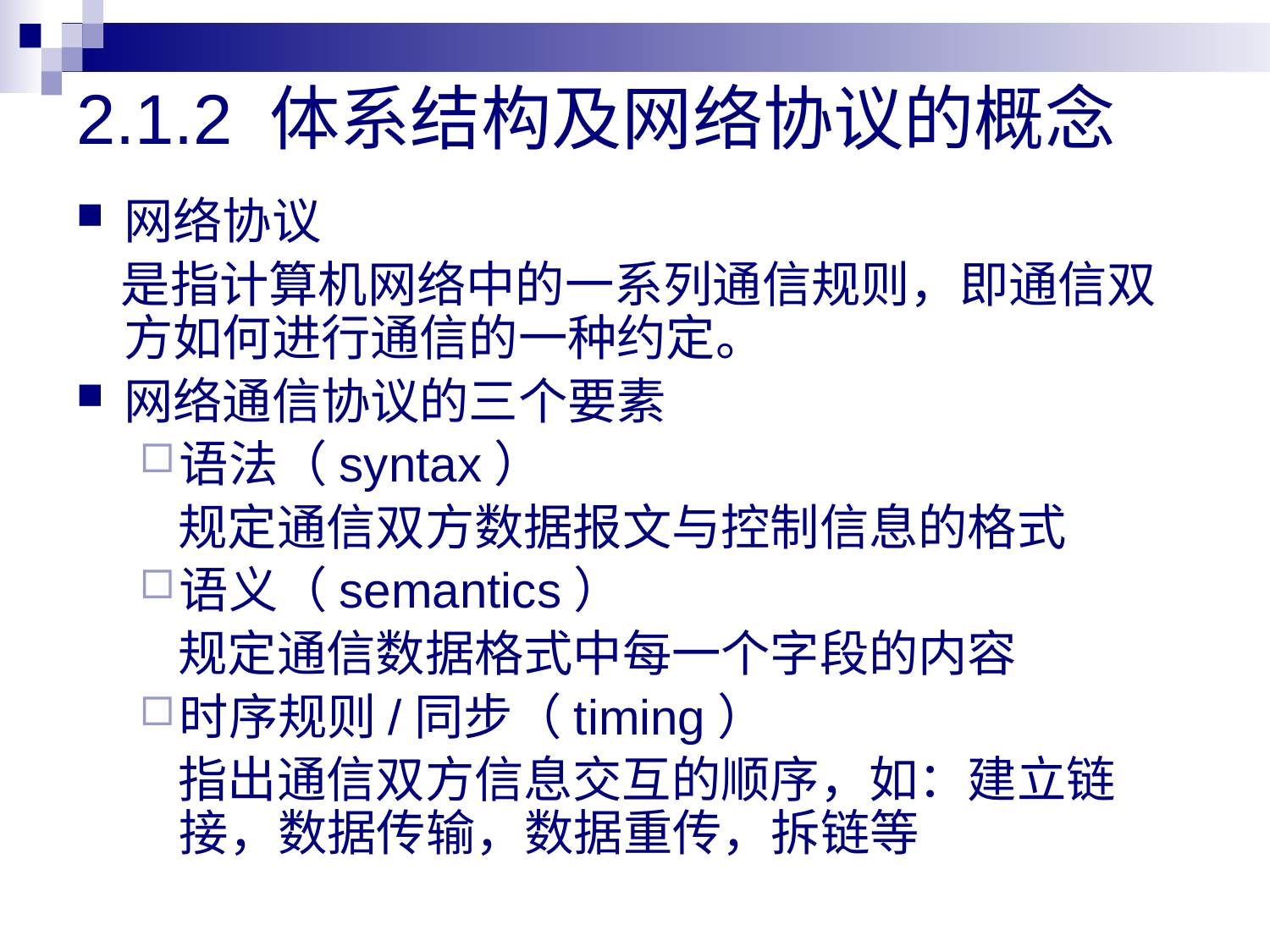

# 2.1.2 体系结构及网络协议的概念
网络协议
   是指计算机网络中的一系列通信规则，即通信双方如何进行通信的一种约定。
网络通信协议的三个要素
语法（syntax）
   规定通信双方数据报文与控制信息的格式
语义（semantics）
   规定通信数据格式中每一个字段的内容
时序规则/同步（timing）
   指出通信双方信息交互的顺序，如：建立链接，数据传输，数据重传，拆链等